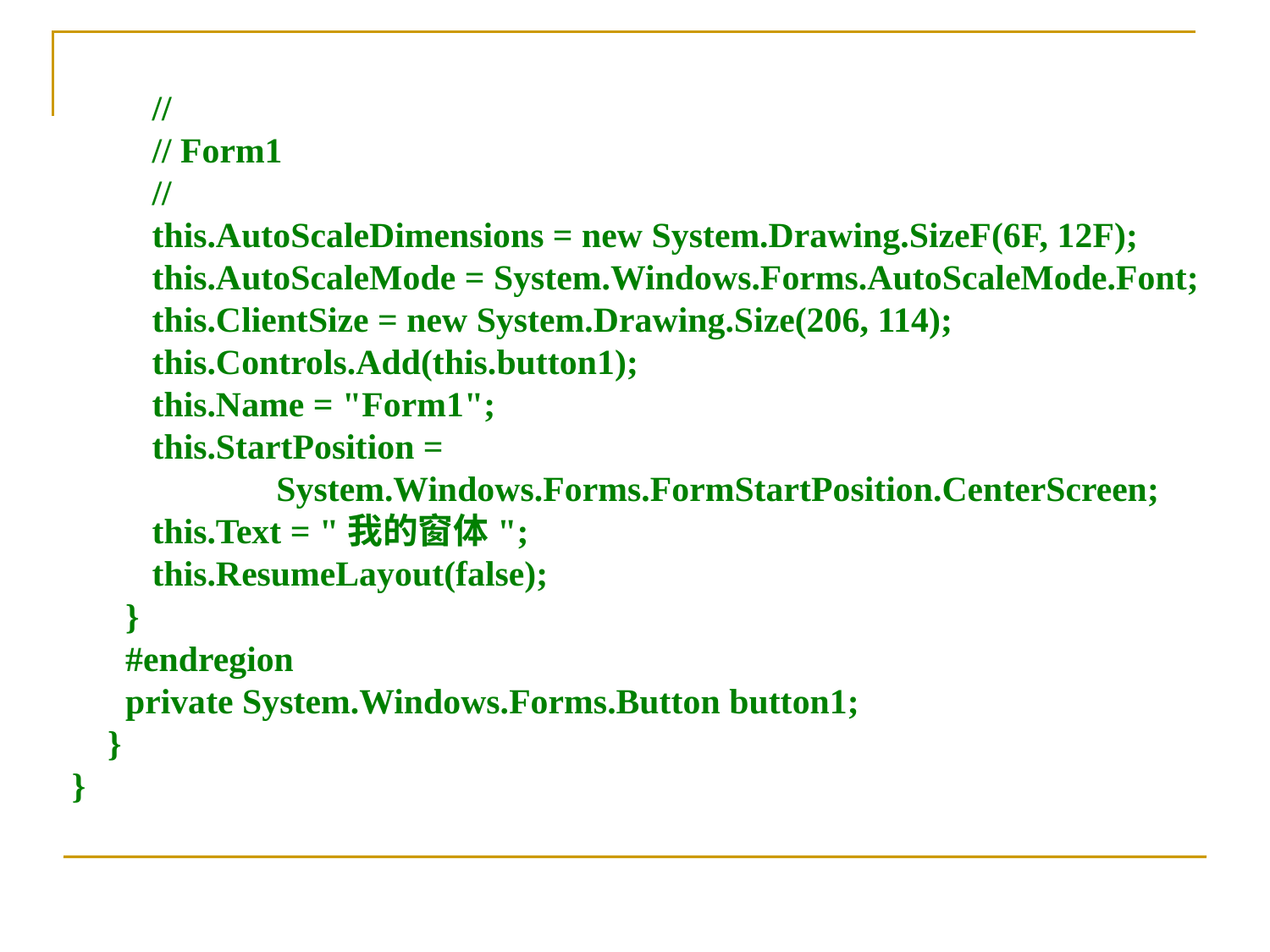

//
         // Form1
         //
         this.AutoScaleDimensions = new System.Drawing.SizeF(6F, 12F);
         this.AutoScaleMode = System.Windows.Forms.AutoScaleMode.Font;
         this.ClientSize = new System.Drawing.Size(206, 114);
         this.Controls.Add(this.button1);
         this.Name = "Form1";
         this.StartPosition =
                       System.Windows.Forms.FormStartPosition.CenterScreen;
         this.Text = "我的窗体";
         this.ResumeLayout(false);
      }
      #endregion
      private System.Windows.Forms.Button button1;
    }
}